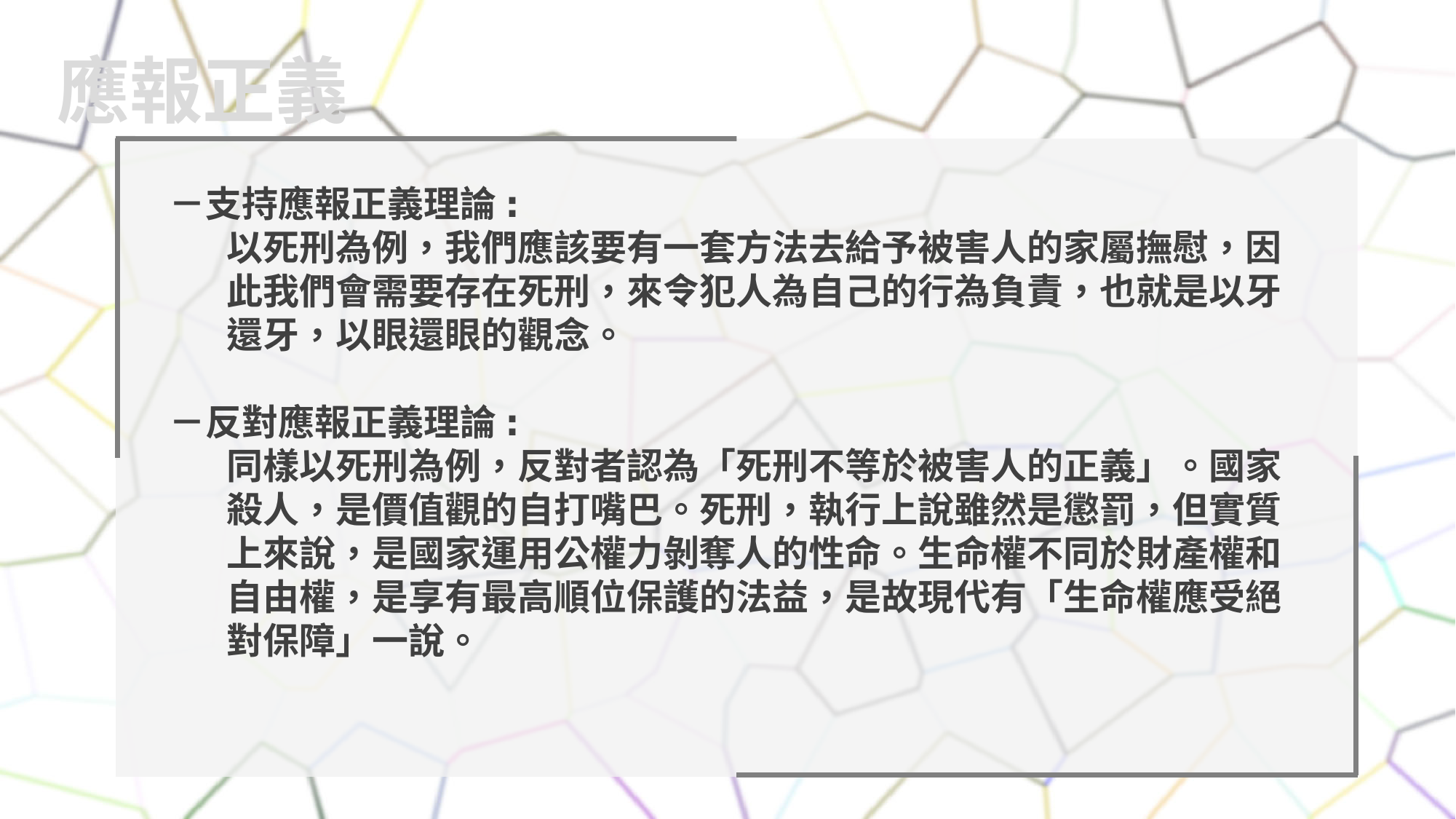

應報正義

－支持應報正義理論:
      以死刑為例，我們應該要有一套方法去給予被害人的家屬撫慰，因
      此我們會需要存在死刑，來令犯人為自己的行為負責，也就是以牙
      還牙，以眼還眼的觀念。

－反對應報正義理論:
      同樣以死刑為例，反對者認為「死刑不等於被害人的正義」。國家
      殺人，是價值觀的自打嘴巴。死刑，執行上說雖然是懲罰，但實質
      上來說，是國家運用公權力剝奪人的性命。生命權不同於財產權和
      自由權，是享有最高順位保護的法益，是故現代有「生命權應受絕
      對保障」一說。